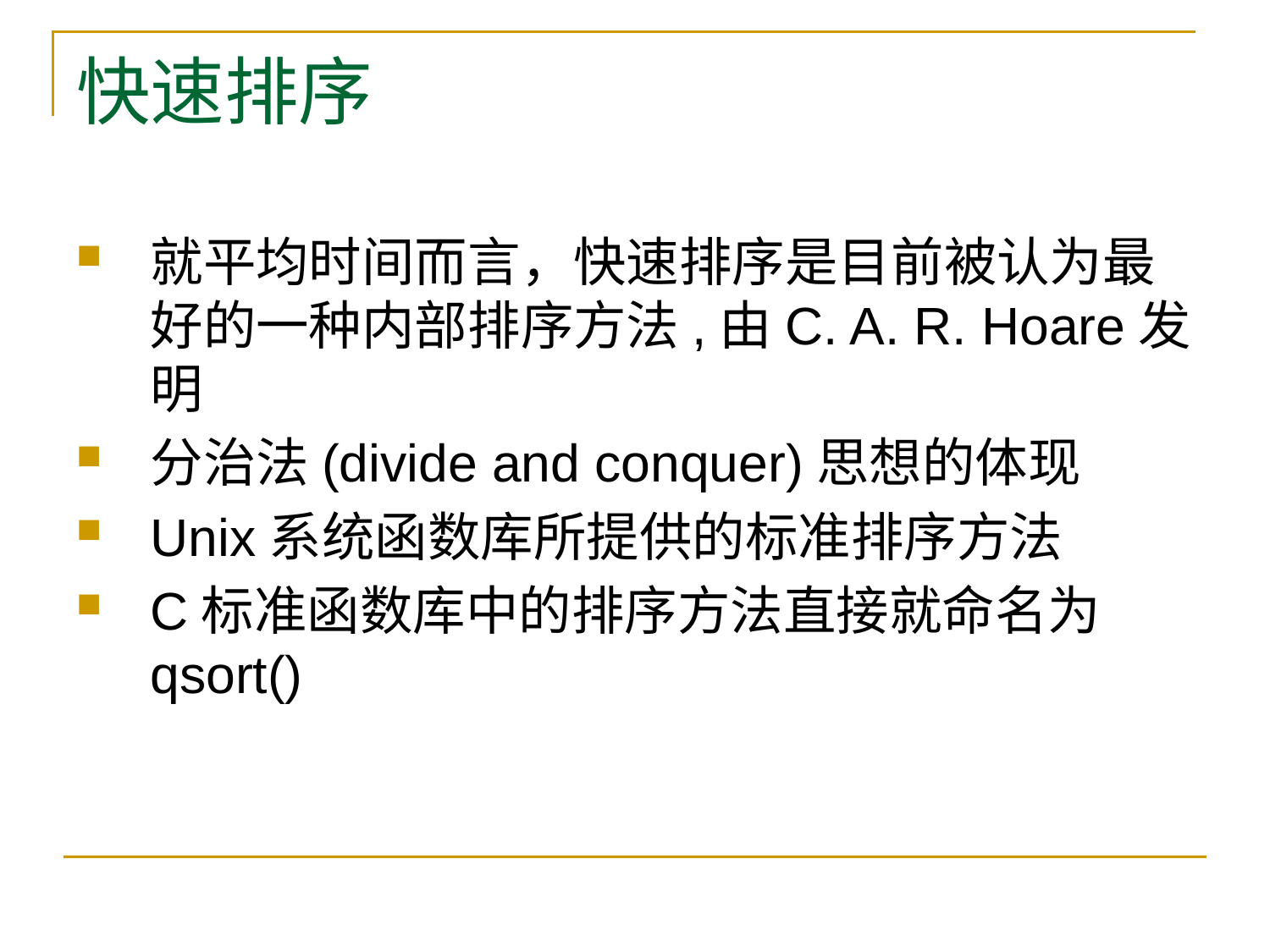

# 快速排序
就平均时间而言，快速排序是目前被认为最好的一种内部排序方法,由C. A. R. Hoare发明
分治法(divide and conquer)思想的体现
Unix系统函数库所提供的标准排序方法
C标准函数库中的排序方法直接就命名为qsort()